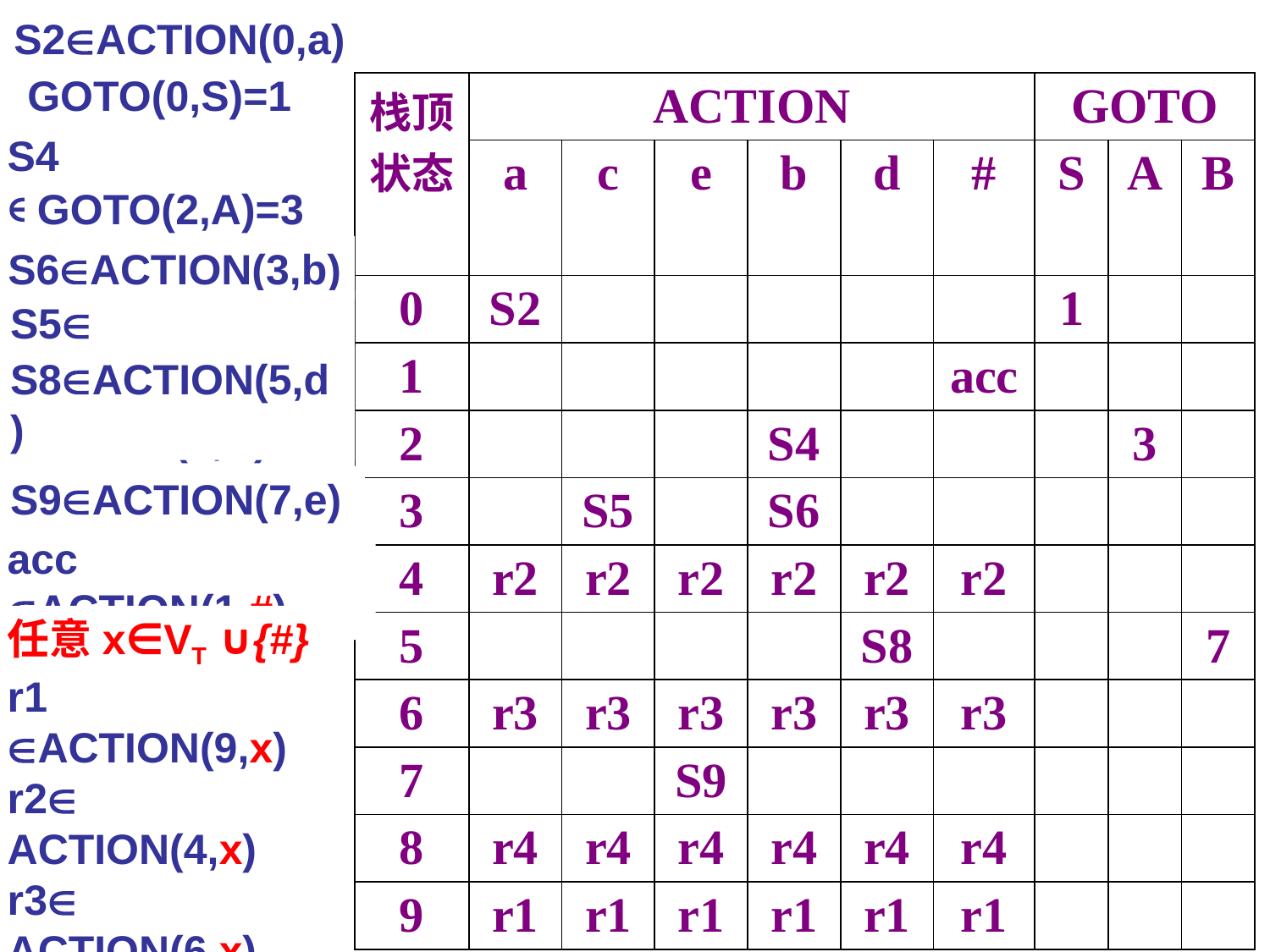

S2∈ACTION(0,a)
GOTO(0,S)=1
| 栈顶状态 | ACTION |  |  |  |  |  | GOTO |  |  |
| --- | --- | --- | --- | --- | --- | --- | --- | --- | --- |
|  | a | c | e | b | d | # | S | A | B |
| 0 | S2 |  |  |  |  |  | 1 |  |  |
| 1 |  |  |  |  |  | acc |  |  |  |
| 2 |  |  |  | S4 |  |  |  | 3 |  |
| 3 |  | S5 |  | S6 |  |  |  |  |  |
| 4 | r2 | r2 | r2 | r2 | r2 | r2 |  |  |  |
| 5 |  |  |  |  | S8 |  |  |  | 7 |
| 6 | r3 | r3 | r3 | r3 | r3 | r3 |  |  |  |
| 7 |  |  | S9 |  |  |  |  |  |  |
| 8 | r4 | r4 | r4 | r4 | r4 | r4 |  |  |  |
| 9 | r1 | r1 | r1 | r1 | r1 | r1 |  |  |  |
S4 ∈ACTION(2,b)
GOTO(2,A)=3
S6∈ACTION(3,b)
S5∈ ACTION(3,c)
S8∈ACTION(5,d)
GOTO(5,B)=7
S9∈ACTION(7,e)
acc ∈ACTION(1,#)
任意x∈VT ∪{#}
r1 ∈ACTION(9,x)
r2∈ ACTION(4,x)
r3∈ ACTION(6,x)
r4∈ ACTION(8,x)